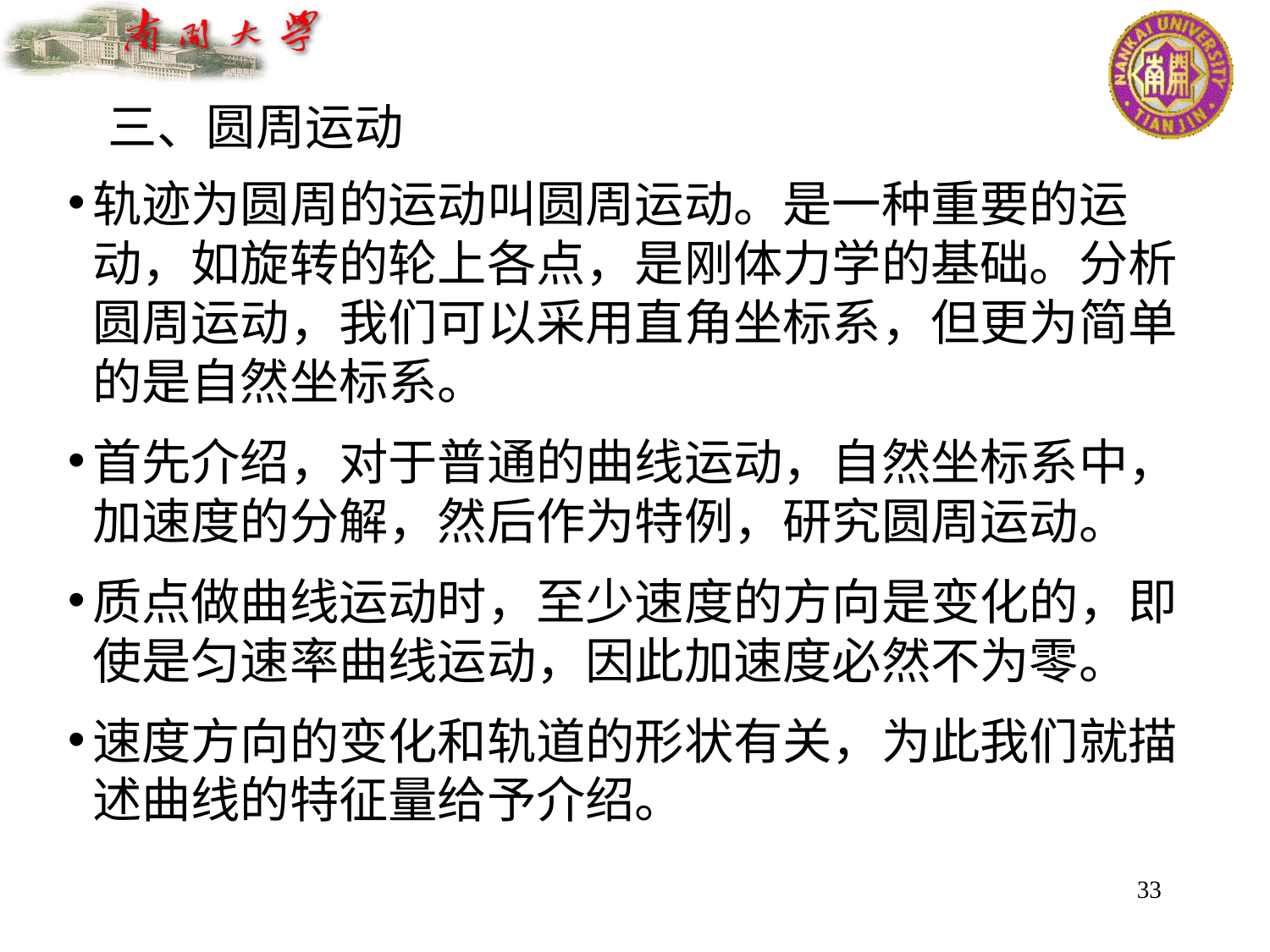

# 三、圆周运动
轨迹为圆周的运动叫圆周运动。是一种重要的运动，如旋转的轮上各点，是刚体力学的基础。分析圆周运动，我们可以采用直角坐标系，但更为简单的是自然坐标系。
首先介绍，对于普通的曲线运动，自然坐标系中，加速度的分解，然后作为特例，研究圆周运动。
质点做曲线运动时，至少速度的方向是变化的，即使是匀速率曲线运动，因此加速度必然不为零。
速度方向的变化和轨道的形状有关，为此我们就描述曲线的特征量给予介绍。
33